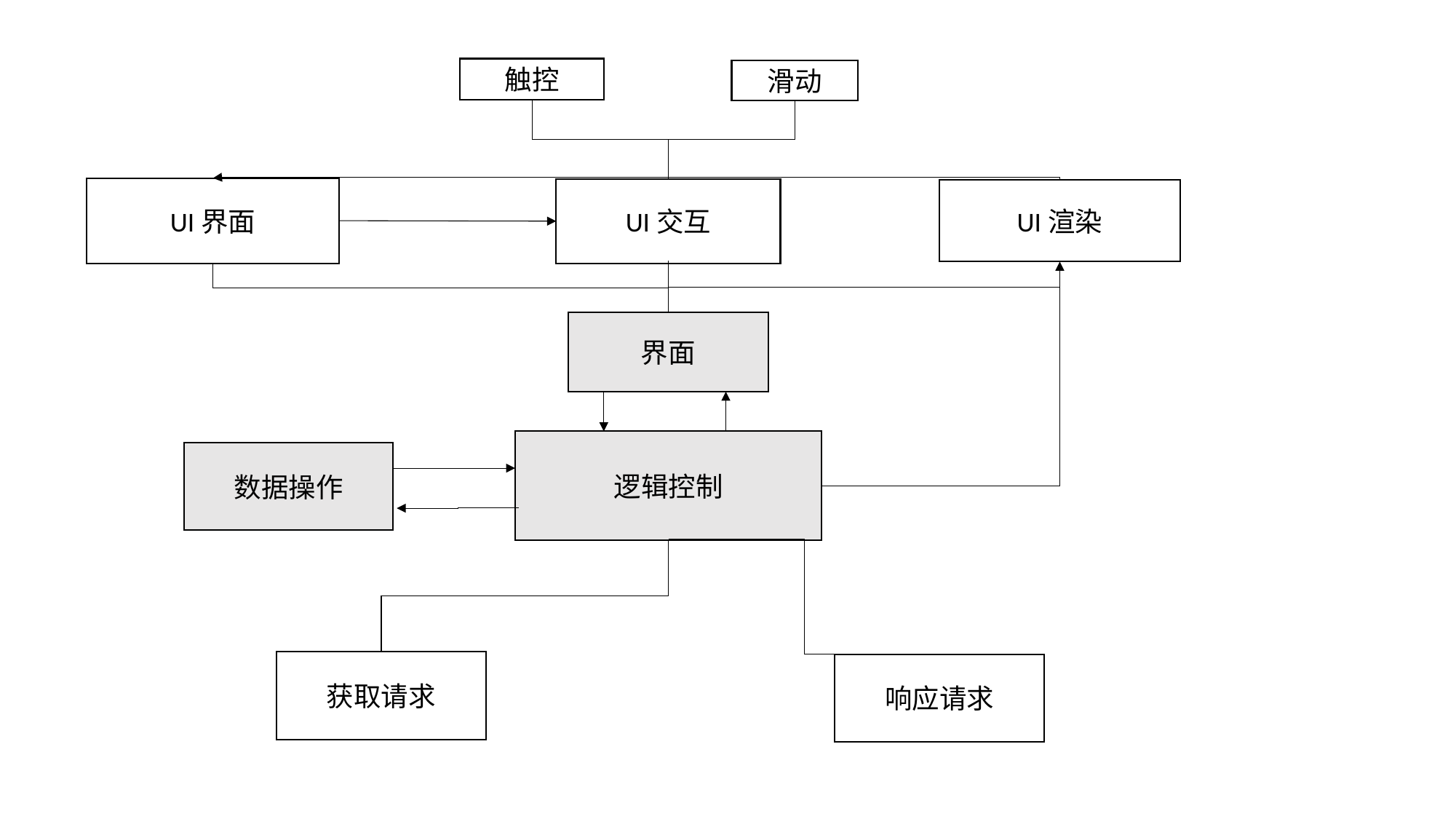

触控
滑动
UI界面
UI交互
UI渲染
界面
逻辑控制
数据操作
获取请求
响应请求